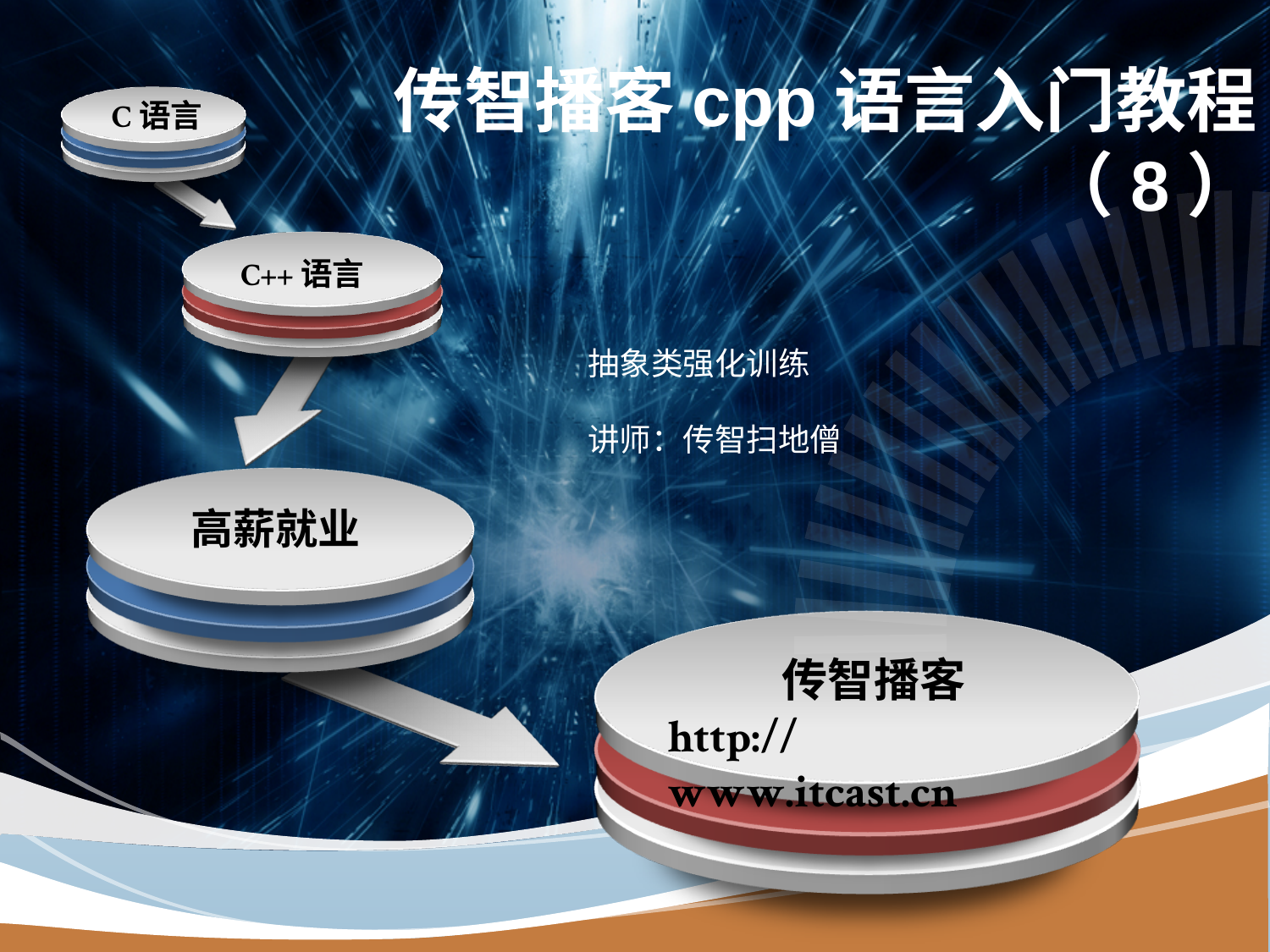

传智播客cpp语言入门教程（8）
C语言
C++语言
抽象类强化训练

讲师：传智扫地僧

高薪就业
          传智播客
http://www.itcast.cn